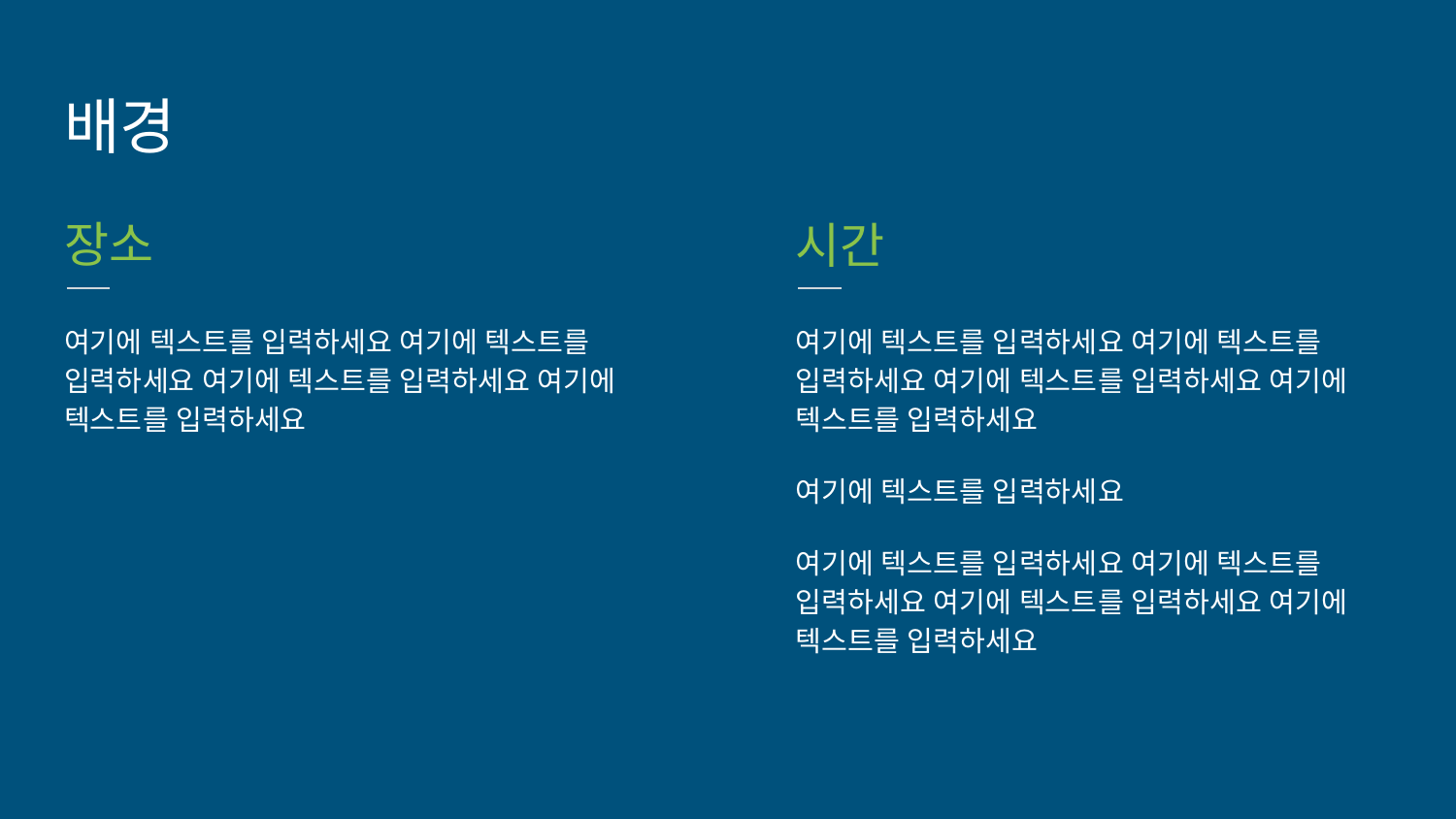

배경
장소
시간
여기에 텍스트를 입력하세요 여기에 텍스트를 입력하세요 여기에 텍스트를 입력하세요 여기에 텍스트를 입력하세요
여기에 텍스트를 입력하세요 여기에 텍스트를 입력하세요 여기에 텍스트를 입력하세요 여기에 텍스트를 입력하세요
여기에 텍스트를 입력하세요
여기에 텍스트를 입력하세요 여기에 텍스트를 입력하세요 여기에 텍스트를 입력하세요 여기에 텍스트를 입력하세요